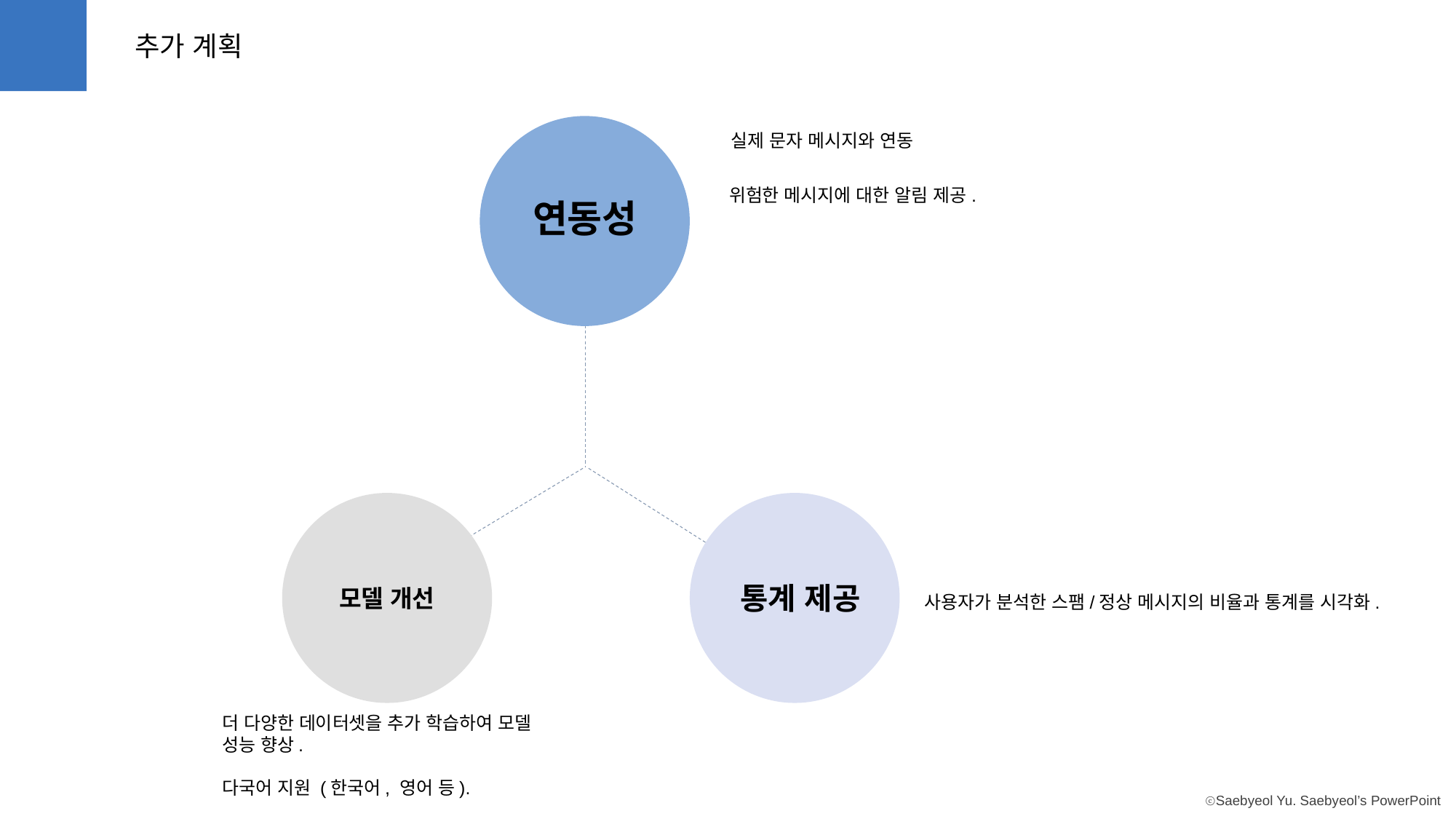

추가 계획

실제 문자 메시지와 연동
위험한 메시지에 대한 알림 제공.
연동성

통계 제공
모델 개선
사용자가 분석한 스팸/정상 메시지의 비율과 통계를 시각화.
더 다양한 데이터셋을 추가 학습하여 모델 성능 향상.

다국어 지원 (한국어, 영어 등).